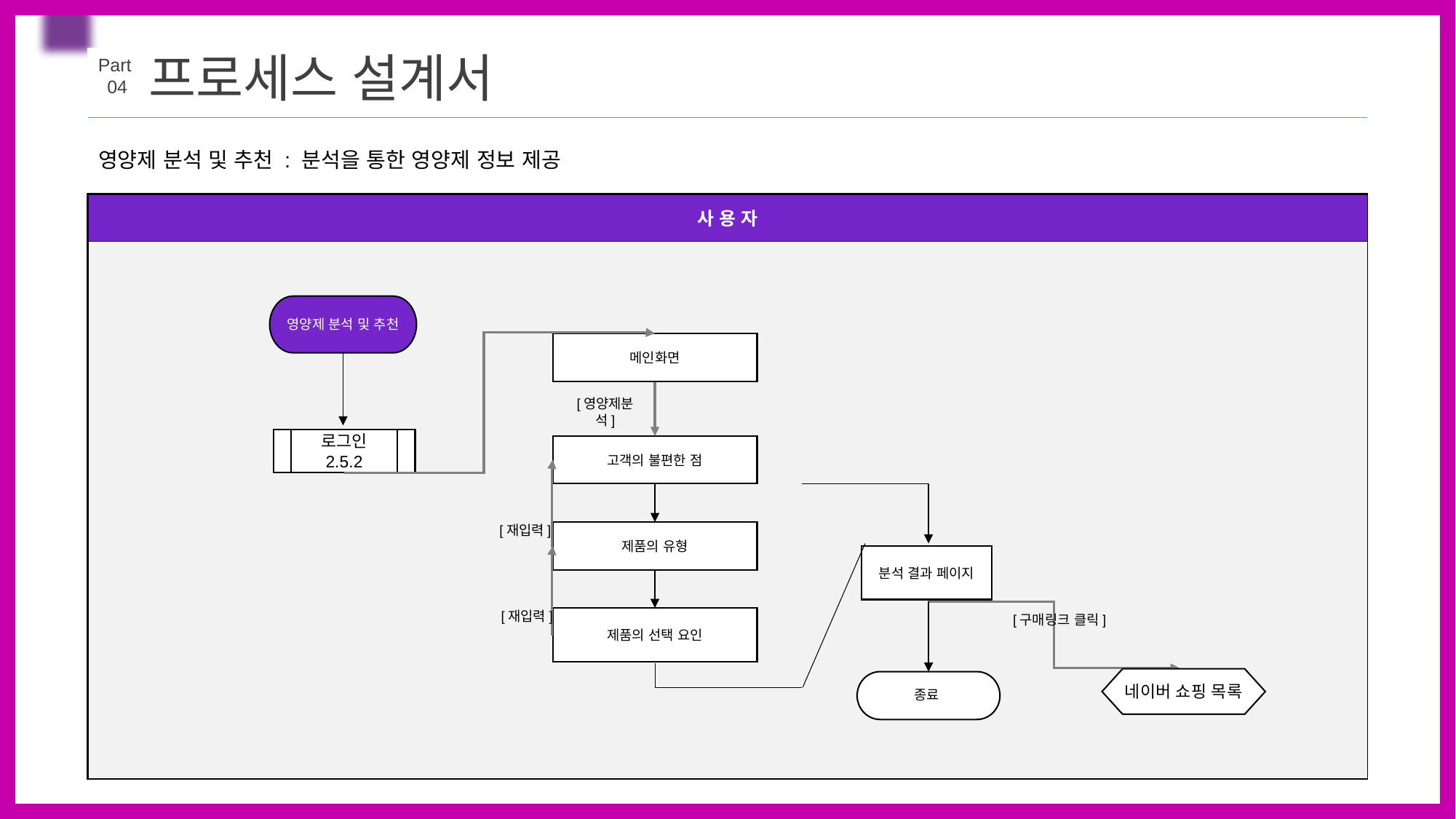

ㅇㄹㅁㄴㅇㄴㅁㄹ
프로세스 설계서
Part
 04
영양제 분석 및 추천 : 분석을 통한 영양제 정보 제공
| 사 용 자 |
| --- |
|  |

영양제 분석 및 추천

메인화면
[영양제분석]
로그인
2.5.2
고객의 불편한 점

[재입력]
제품의 유형
분석 결과 페이지
[재입력]
[구매링크 클릭]
제품의 선택 요인
네이버 쇼핑 목록
종료